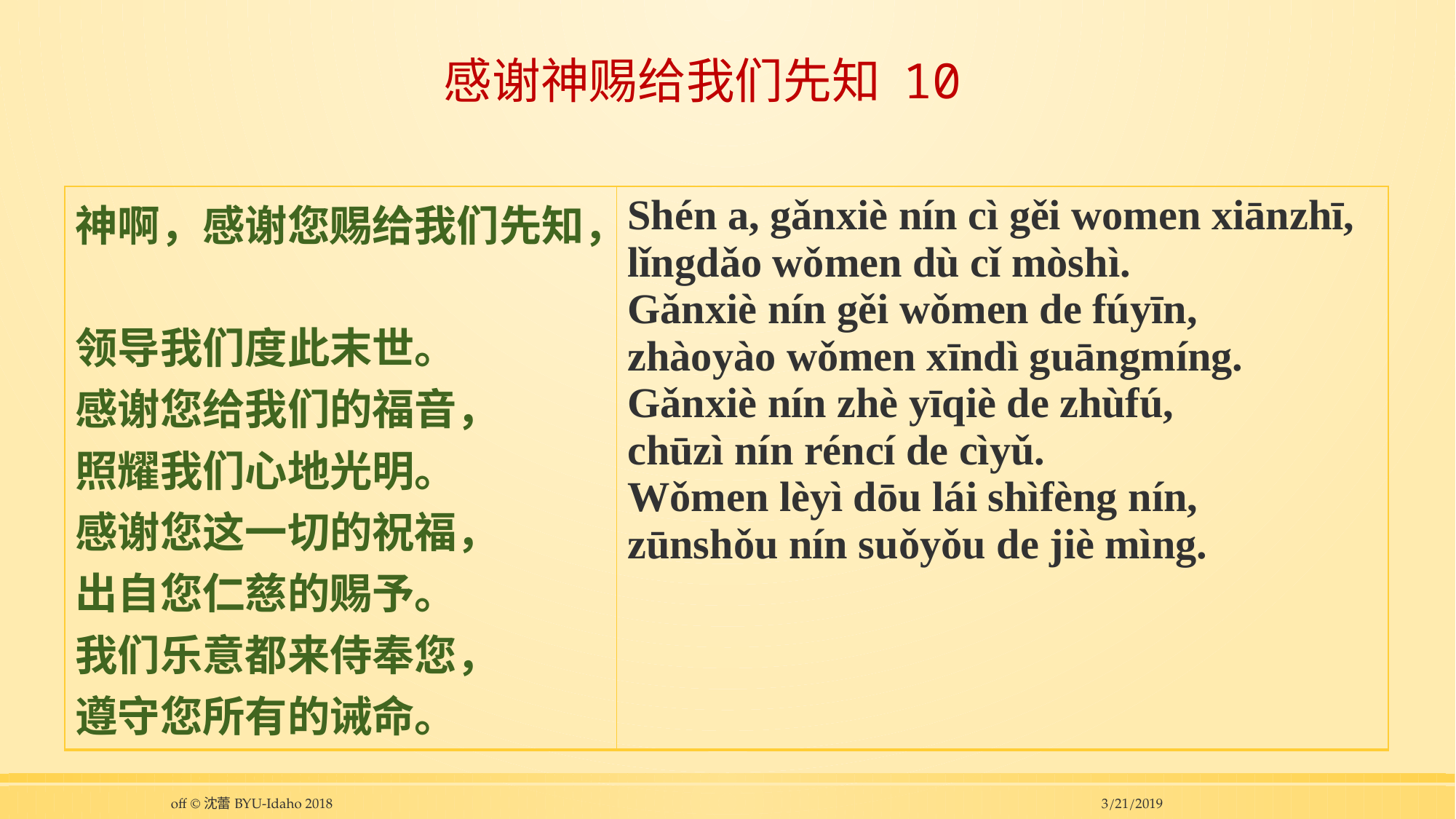

感谢神赐给我们先知 10
| 神啊，感谢您赐给我们先知， 领导我们度此末世。 感谢您给我们的福音， 照耀我们心地光明。 感谢您这一切的祝福， 出自您仁慈的赐予。 我们乐意都来侍奉您， 遵守您所有的诫命。 | Shén a, gǎnxiè nín cì gěi women xiānzhī, lǐngdǎo wǒmen dù cǐ mòshì. Gǎnxiè nín gěi wǒmen de fúyīn, zhàoyào wǒmen xīndì guāngmíng. Gǎnxiè nín zhè yīqiè de zhùfú, chūzì nín réncí de cìyǔ. Wǒmen lèyì dōu lái shìfèng nín, zūnshǒu nín suǒyǒu de jiè mìng. |
| --- | --- |
off ©沈蕾BYU-Idaho 2018
3/21/2019